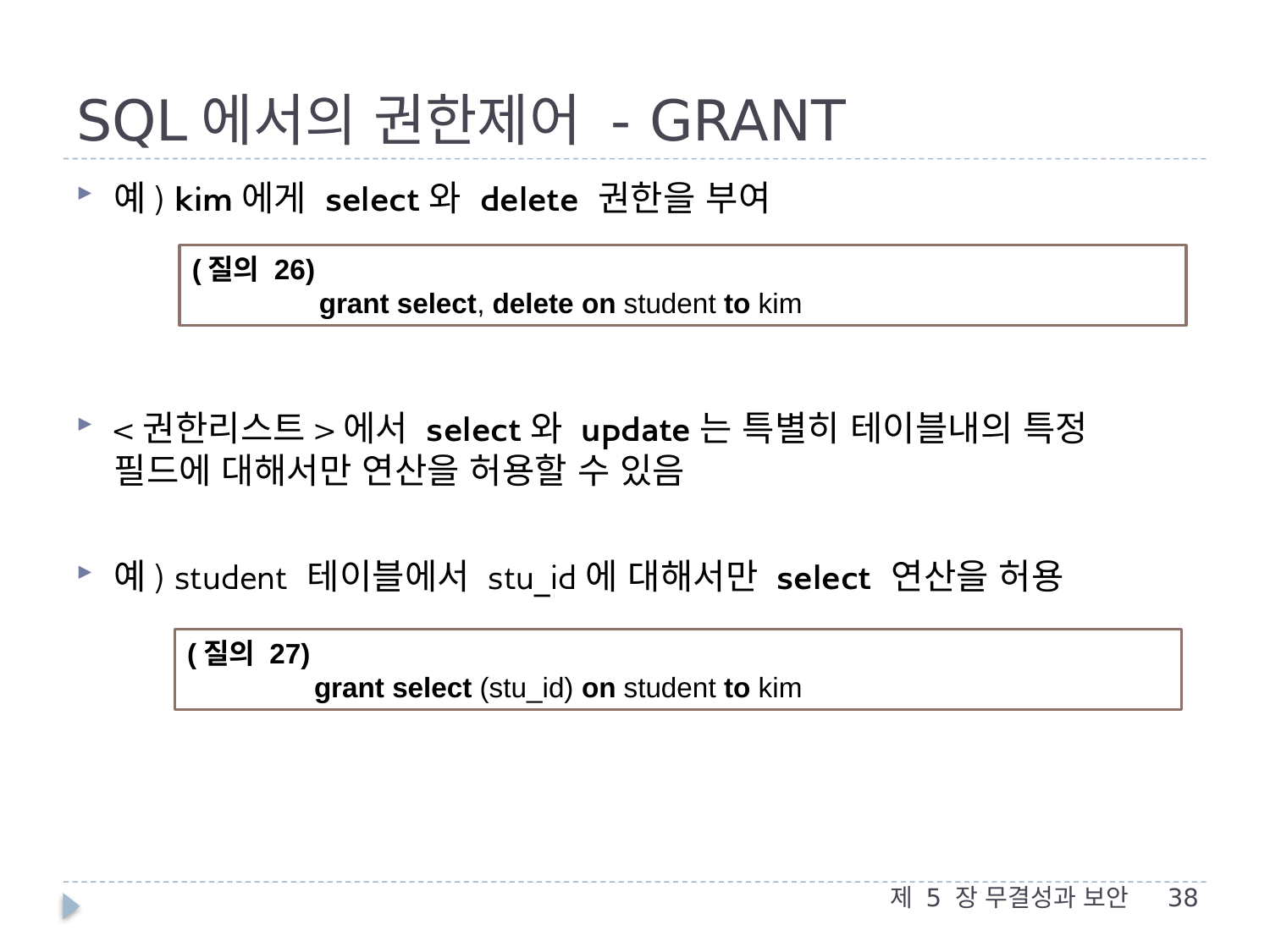

# SQL에서의 권한제어 - GRANT
예) kim에게 select와 delete 권한을 부여

<권한리스트>에서 select와 update는 특별히 테이블내의 특정 필드에 대해서만 연산을 허용할 수 있음

예) student 테이블에서 stu_id에 대해서만 select 연산을 허용

(질의 26)
	grant select, delete on student to kim
(질의 27)
	grant select (stu_id) on student to kim
제 5 장 무결성과 보안
38